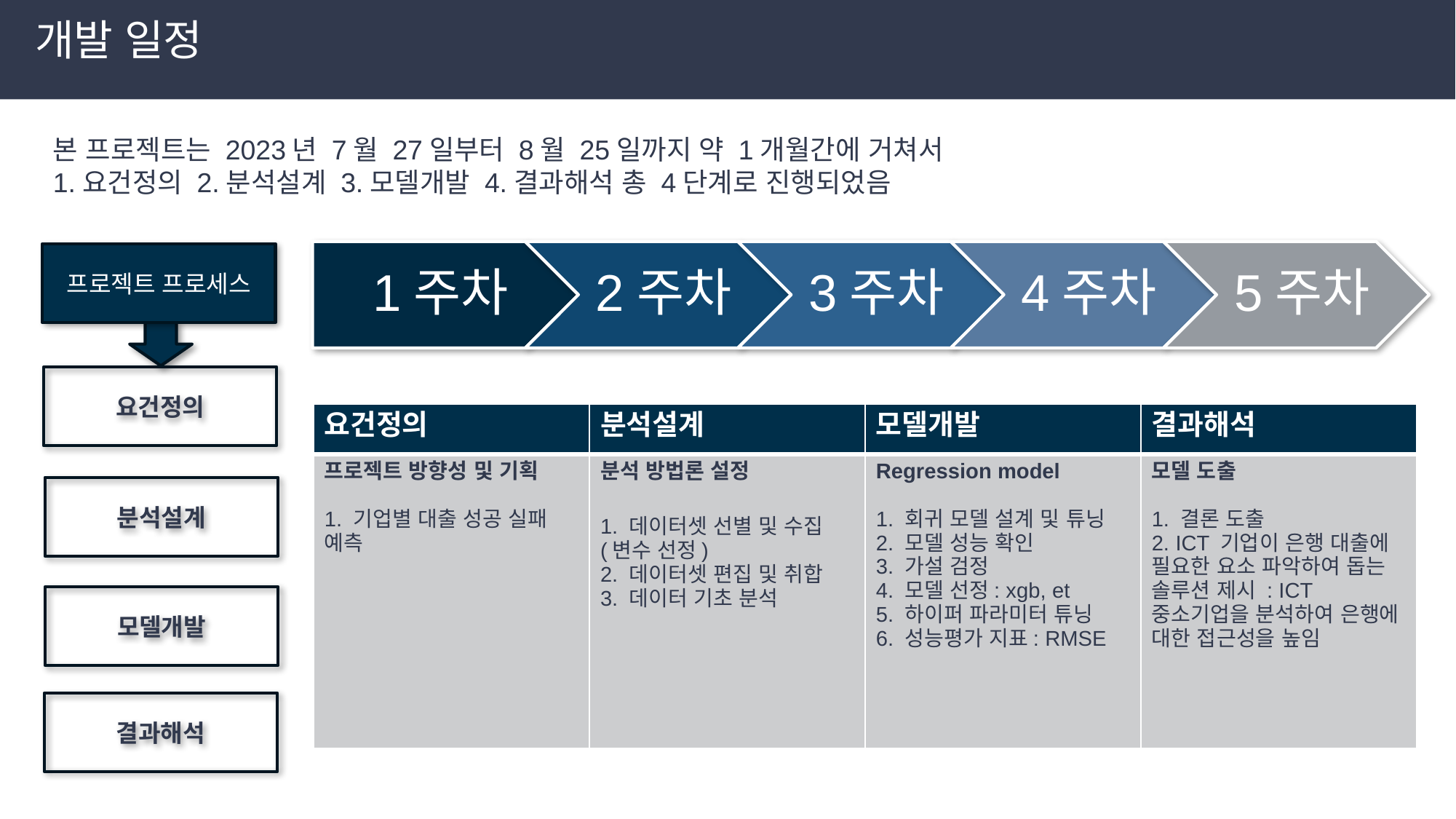

# 개발 일정
    일정
본 프로젝트는 2023년 7월 27일부터 8월 25일까지 약 1개월간에 거쳐서
1.요건정의 2.분석설계 3.모델개발 4.결과해석 총 4단계로 진행되었음
1주차
2주차
3주차
4주차
5주차
프로젝트 프로세스

요건정의
| 요건정의 | 분석설계 | 모델개발 | 결과해석 |
| --- | --- | --- | --- |
| 프로젝트 방향성 및 기획 1. 기업별 대출 성공 실패 예측 | 분석 방법론 설정 1. 데이터셋 선별 및 수집(변수 선정) 2. 데이터셋 편집 및 취합 3. 데이터 기초 분석 | Regression model 1. 회귀 모델 설계 및 튜닝 2. 모델 성능 확인 3. 가설 검정 4. 모델 선정: xgb, et 5. 하이퍼 파라미터 튜닝 6. 성능평가 지표: RMSE | 모델 도출 1. 결론 도출 2. ICT 기업이 은행 대출에 필요한 요소 파악하여 돕는 솔루션 제시 : ICT 중소기업을 분석하여 은행에 대한 접근성을 높임 |
분석설계
모델개발
결과해석